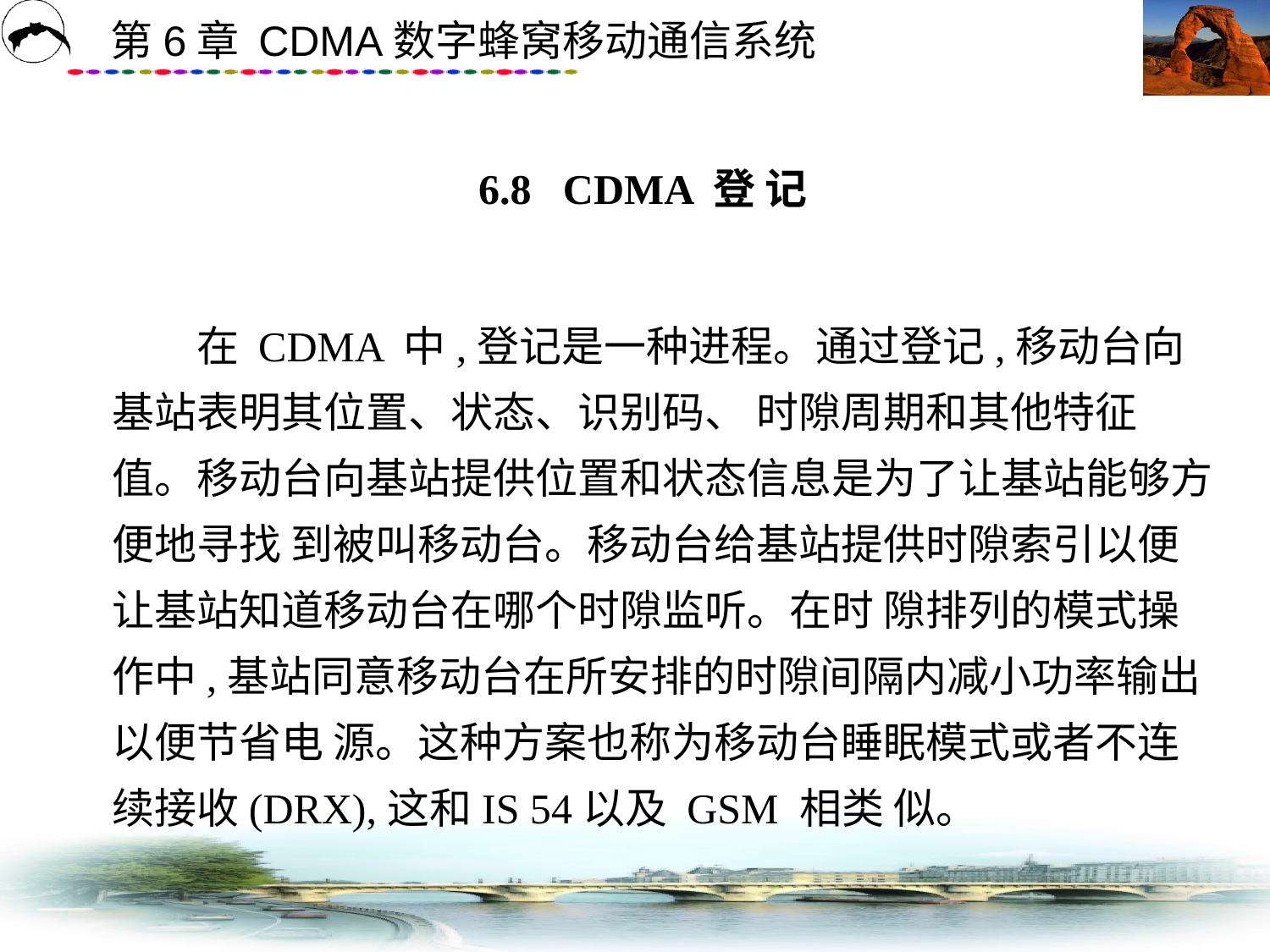

# 6.8   CDMA 登 记
　　在 CDMA 中,登记是一种进程。通过登记,移动台向基站表明其位置、状态、识别码、 时隙周期和其他特征值。移动台向基站提供位置和状态信息是为了让基站能够方便地寻找 到被叫移动台。移动台给基站提供时隙索引以便让基站知道移动台在哪个时隙监听。在时 隙排列的模式操作中,基站同意移动台在所安排的时隙间隔内减小功率输出以便节省电 源。这种方案也称为移动台睡眠模式或者不连续接收(DRX),这和IS 54以及 GSM 相类 似。